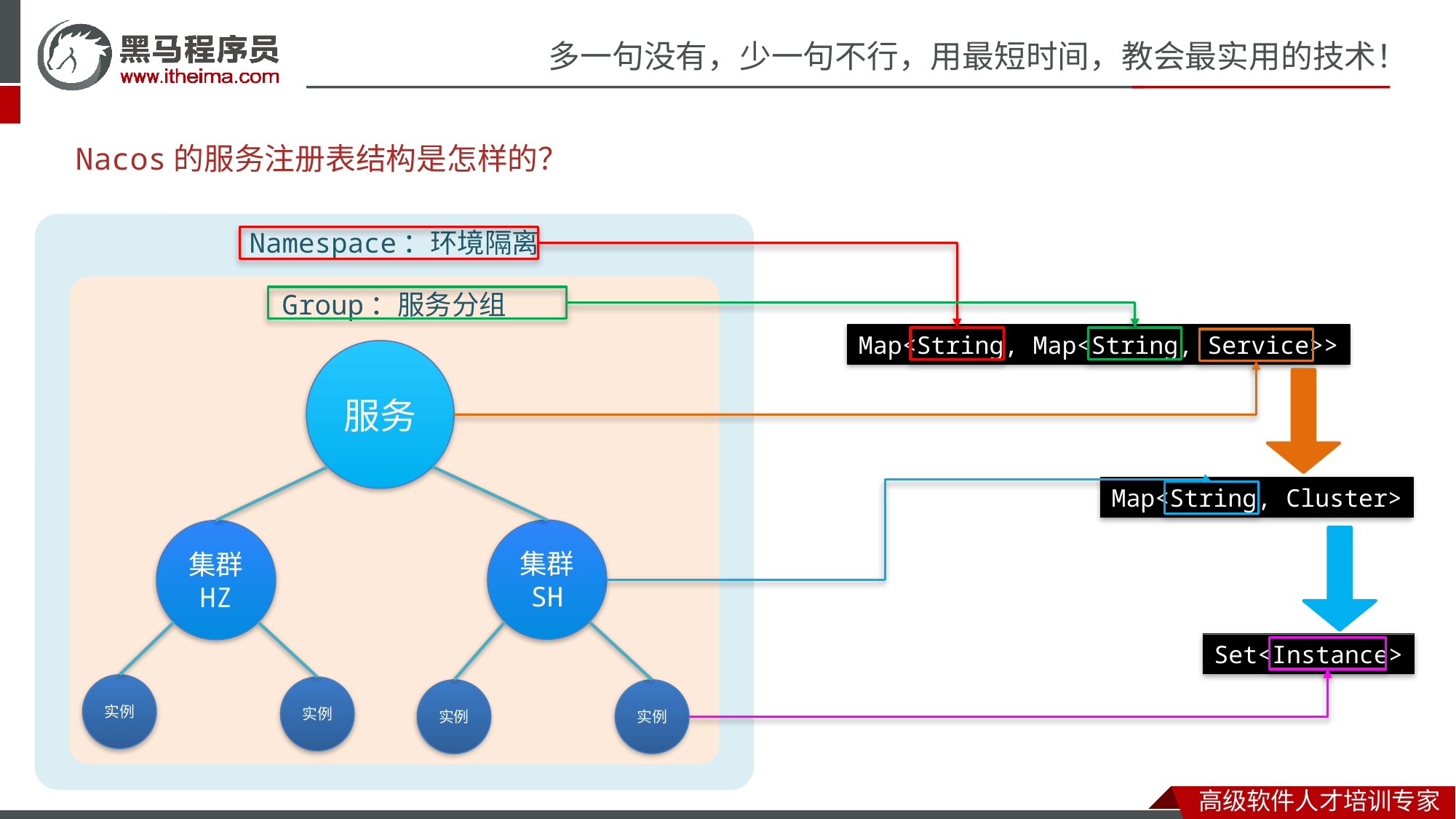

Nacos的服务注册表结构是怎样的？
Namespace：环境隔离

Group：服务分组

Map<String, Map<String, Service>>

服务

Map<String, Cluster>

集群
SH
集群
HZ

Set<Instance>

实例
实例
实例
实例